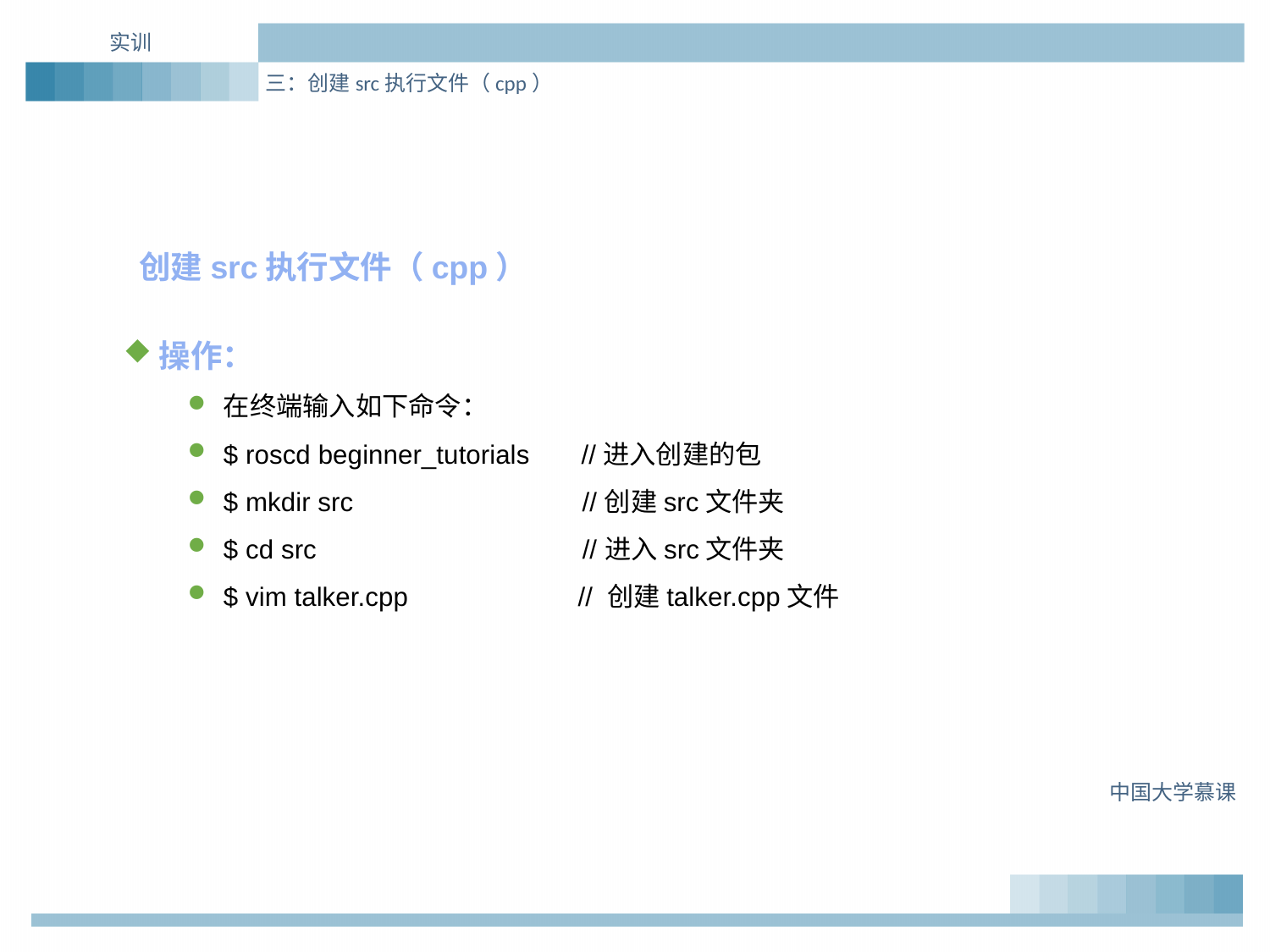

实训
三：创建src执行文件（cpp）
创建src执行文件（cpp）

操作：
在终端输入如下命令：
$ roscd beginner_tutorials       //进入创建的包
$ mkdir src                               //创建src文件夹
$ cd src                                    //进入src文件夹
$ vim talker.cpp                       // 创建talker.cpp文件

中国大学慕课